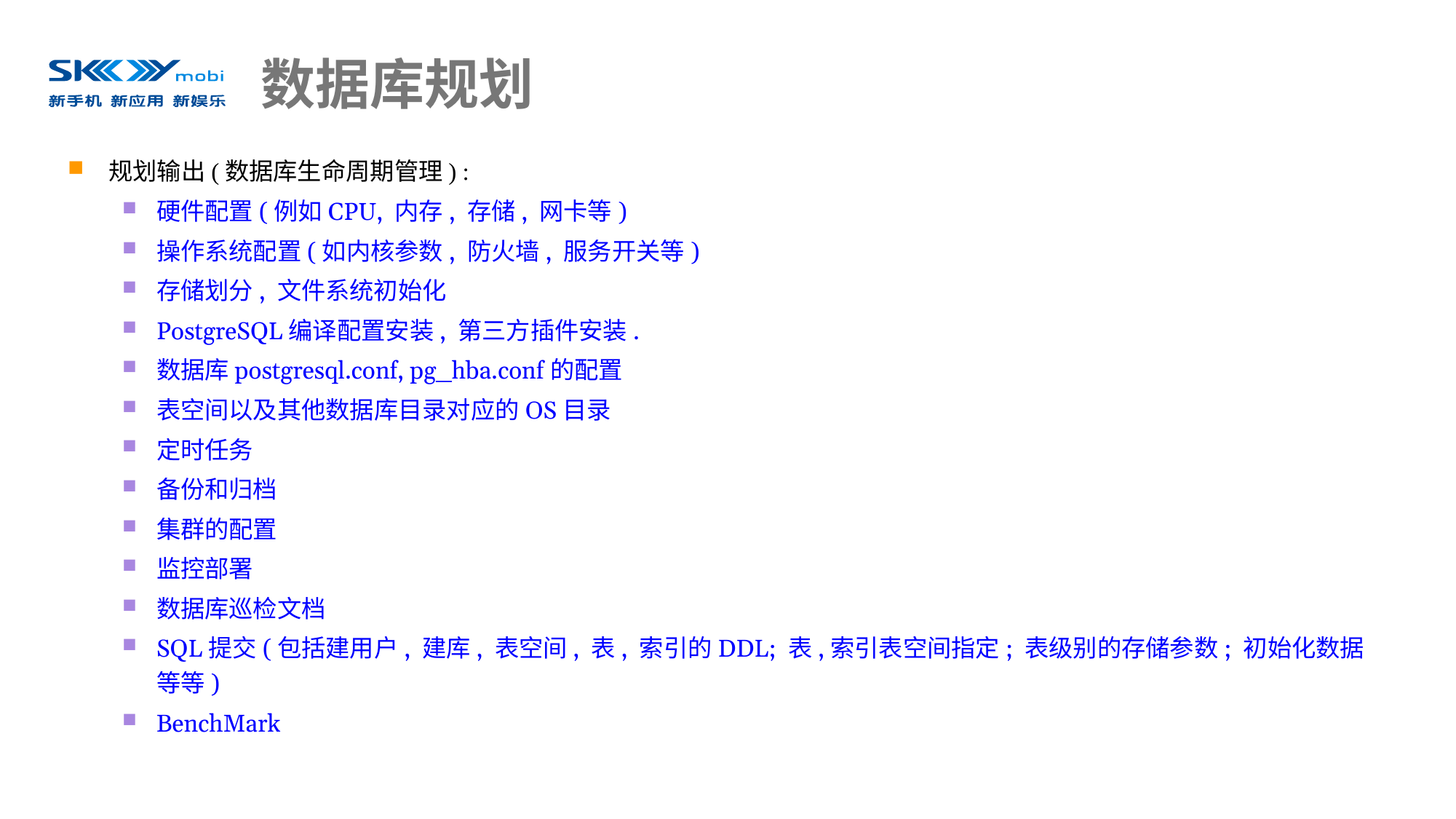

# 数据库规划
规划输出(数据库生命周期管理) :
硬件配置(例如CPU, 内存, 存储, 网卡等)
操作系统配置(如内核参数, 防火墙, 服务开关等)
存储划分, 文件系统初始化
PostgreSQL编译配置安装, 第三方插件安装.
数据库postgresql.conf, pg_hba.conf的配置
表空间以及其他数据库目录对应的OS目录
定时任务
备份和归档
集群的配置
监控部署
数据库巡检文档
SQL提交(包括建用户, 建库, 表空间, 表, 索引的DDL; 表,索引表空间指定; 表级别的存储参数; 初始化数据等等)
BenchMark